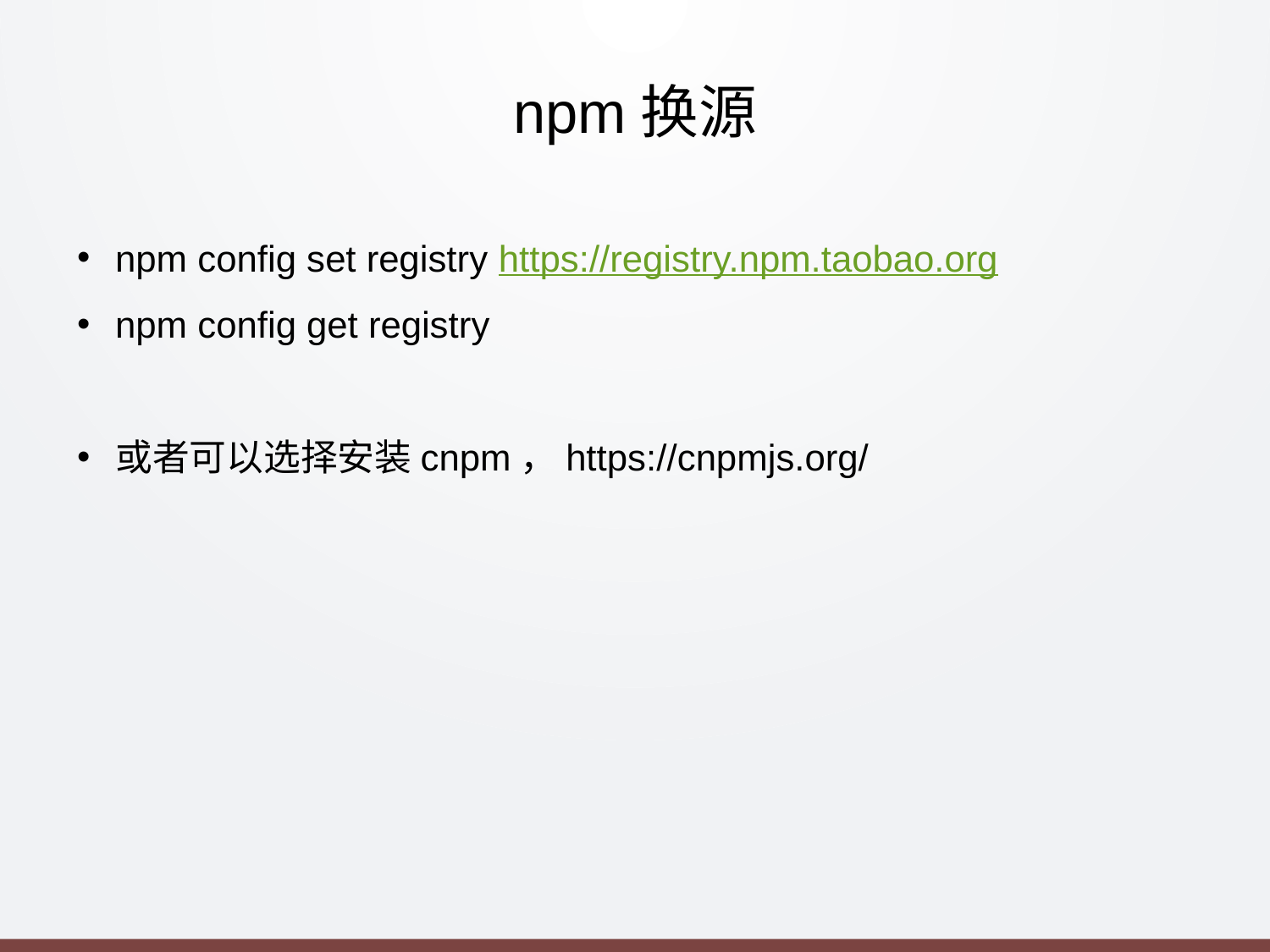

# npm换源
npm config set registry https://registry.npm.taobao.org
npm config get registry

或者可以选择安装cnpm，https://cnpmjs.org/